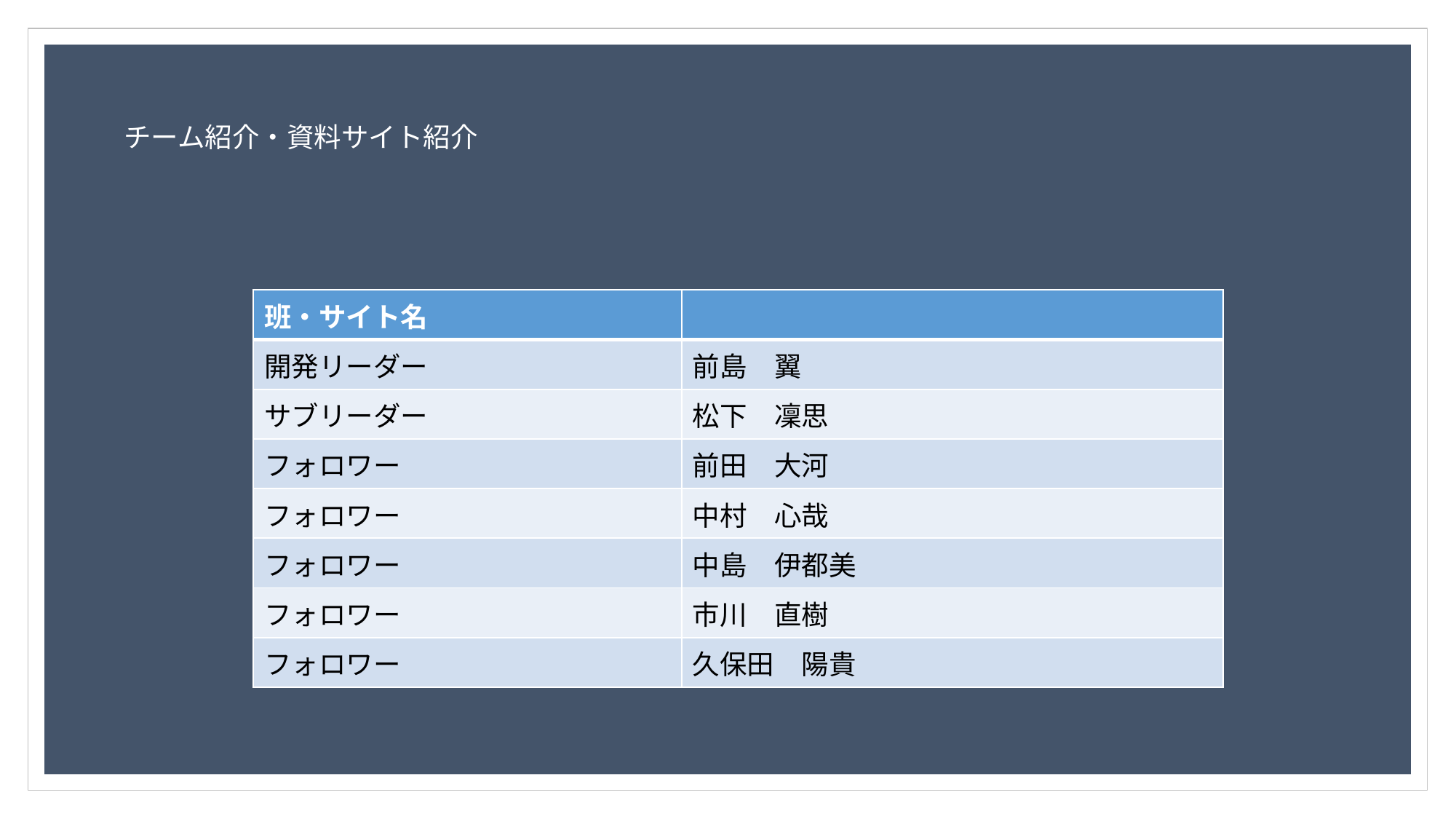

チーム紹介・資料サイト紹介
| 班・サイト名 |  |
| --- | --- |
| 開発リーダー | 前島　翼 |
| サブリーダー | 松下　凜思 |
| フォロワー | 前田　大河 |
| フォロワー | 中村　心哉 |
| フォロワー | 中島　伊都美 |
| フォロワー | 市川　直樹 |
| フォロワー | 久保田　陽貴 |